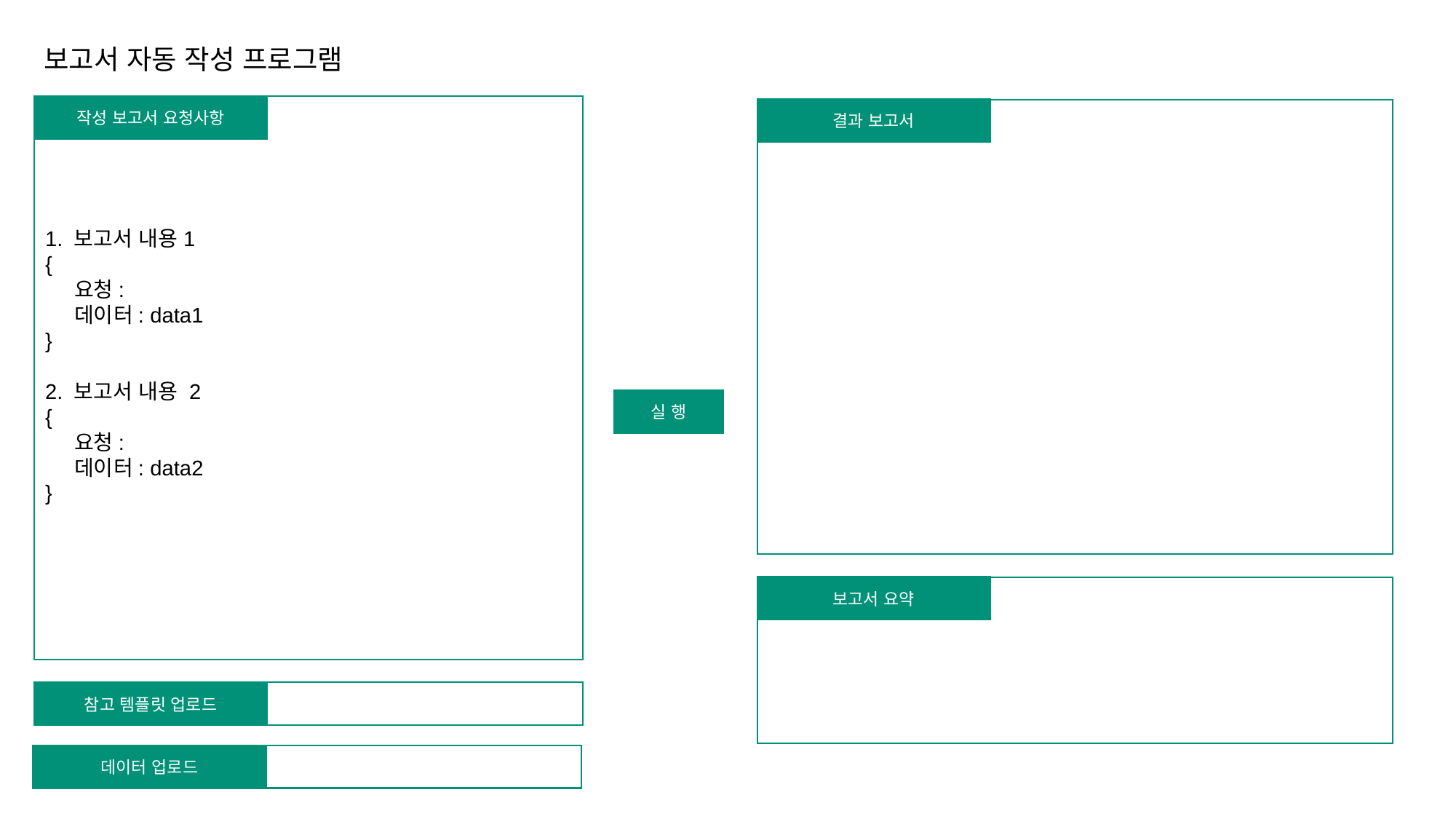

보고서 자동 작성 프로그램
1. 보고서 내용1
{
    요청:
    데이터: data1
}

2. 보고서 내용 2
{
    요청:
    데이터: data2
}

작성 보고서 요청사항
결과 보고서

실 행
보고서 요약

참고 템플릿 업로드

데이터 업로드